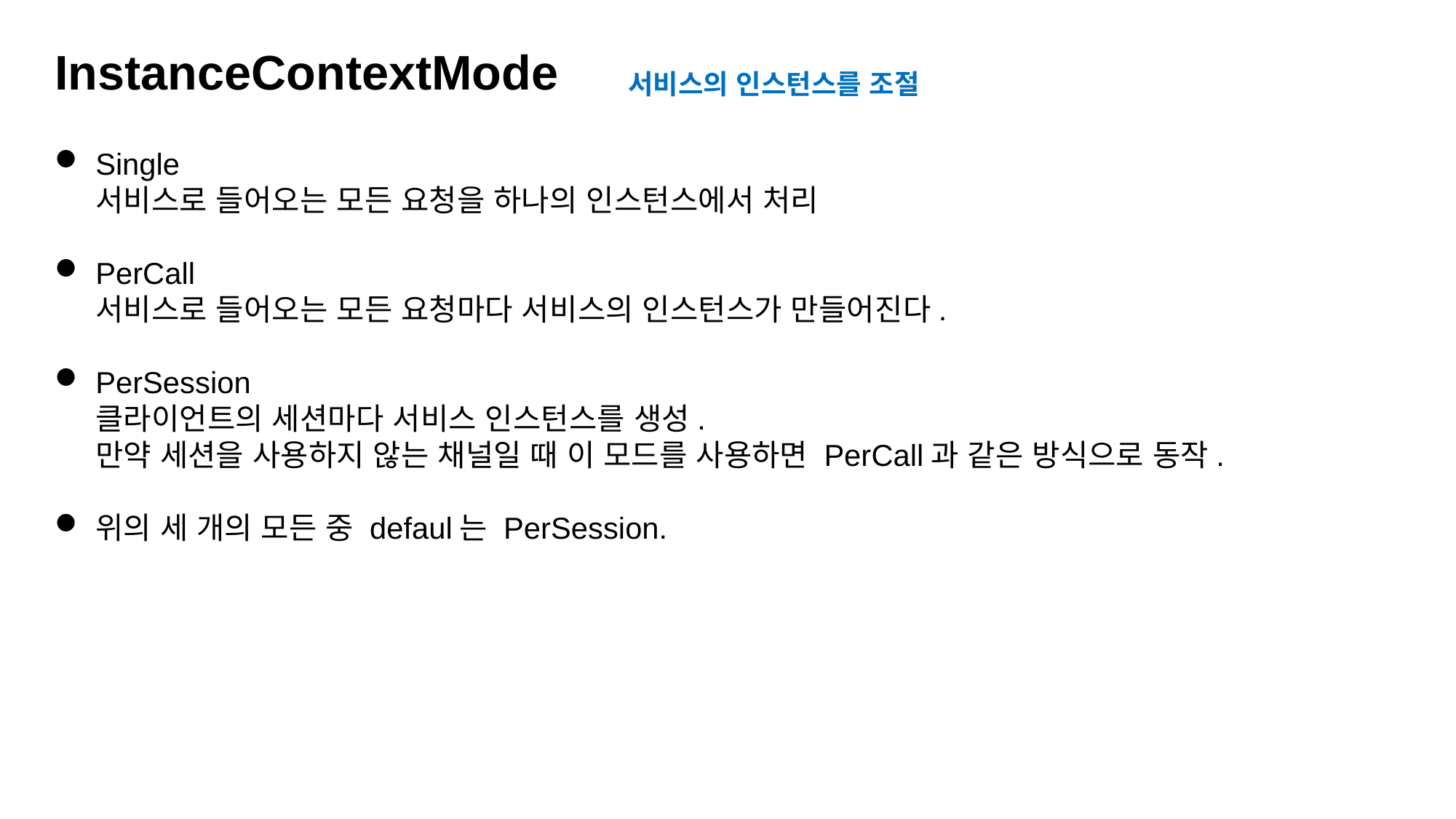

InstanceContextMode
서비스의 인스턴스를 조절
Single
서비스로 들어오는 모든 요청을 하나의 인스턴스에서 처리
PerCall
서비스로 들어오는 모든 요청마다 서비스의 인스턴스가 만들어진다.
PerSession
클라이언트의 세션마다 서비스 인스턴스를 생성.
만약 세션을 사용하지 않는 채널일 때 이 모드를 사용하면 PerCall과 같은 방식으로 동작.
위의 세 개의 모든 중 defaul는 PerSession.